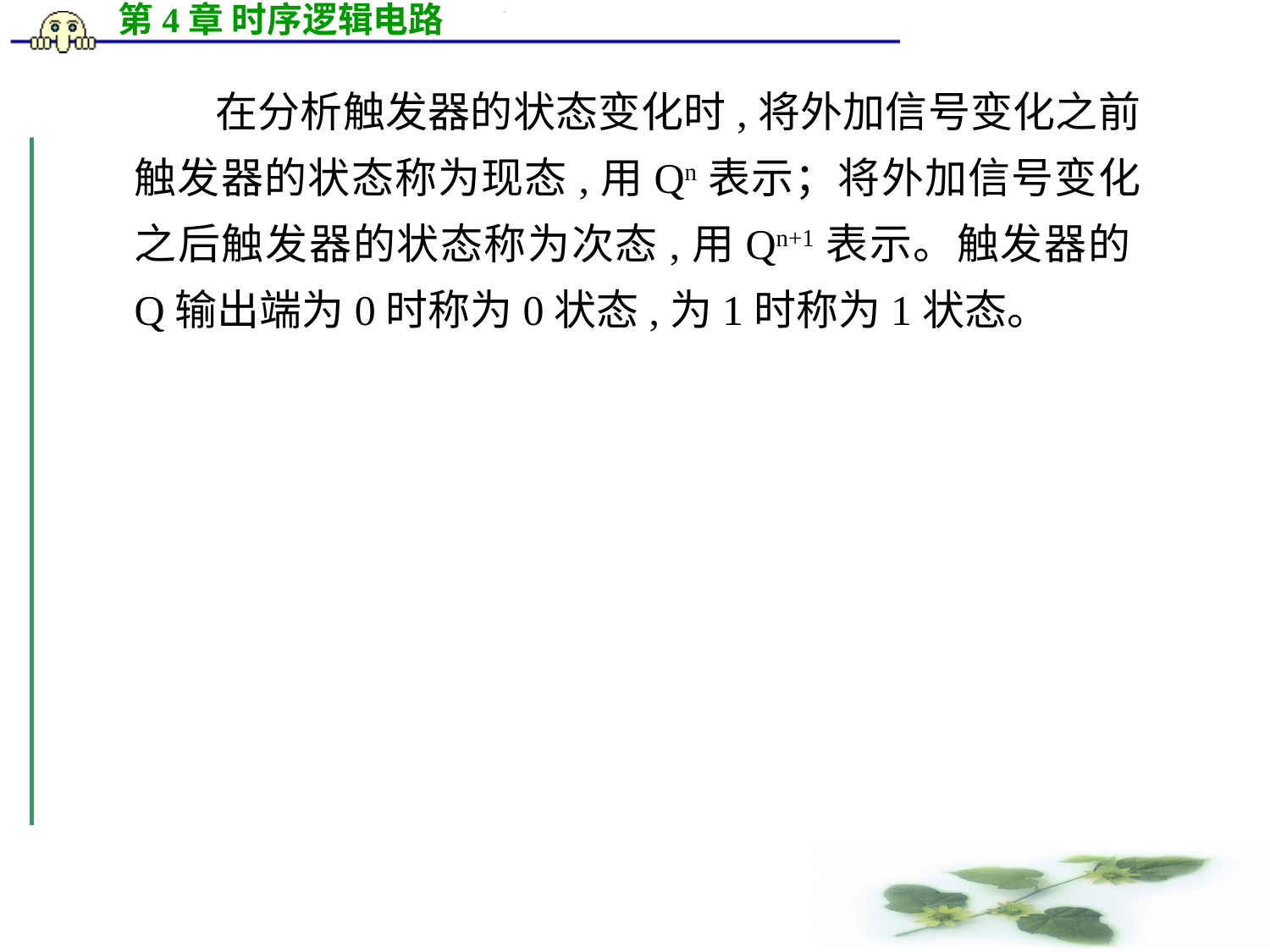

在分析触发器的状态变化时,将外加信号变化之前触发器的状态称为现态,用Qn表示；将外加信号变化之后触发器的状态称为次态,用Qn+1表示。触发器的Q输出端为0时称为0状态,为1时称为1状态。